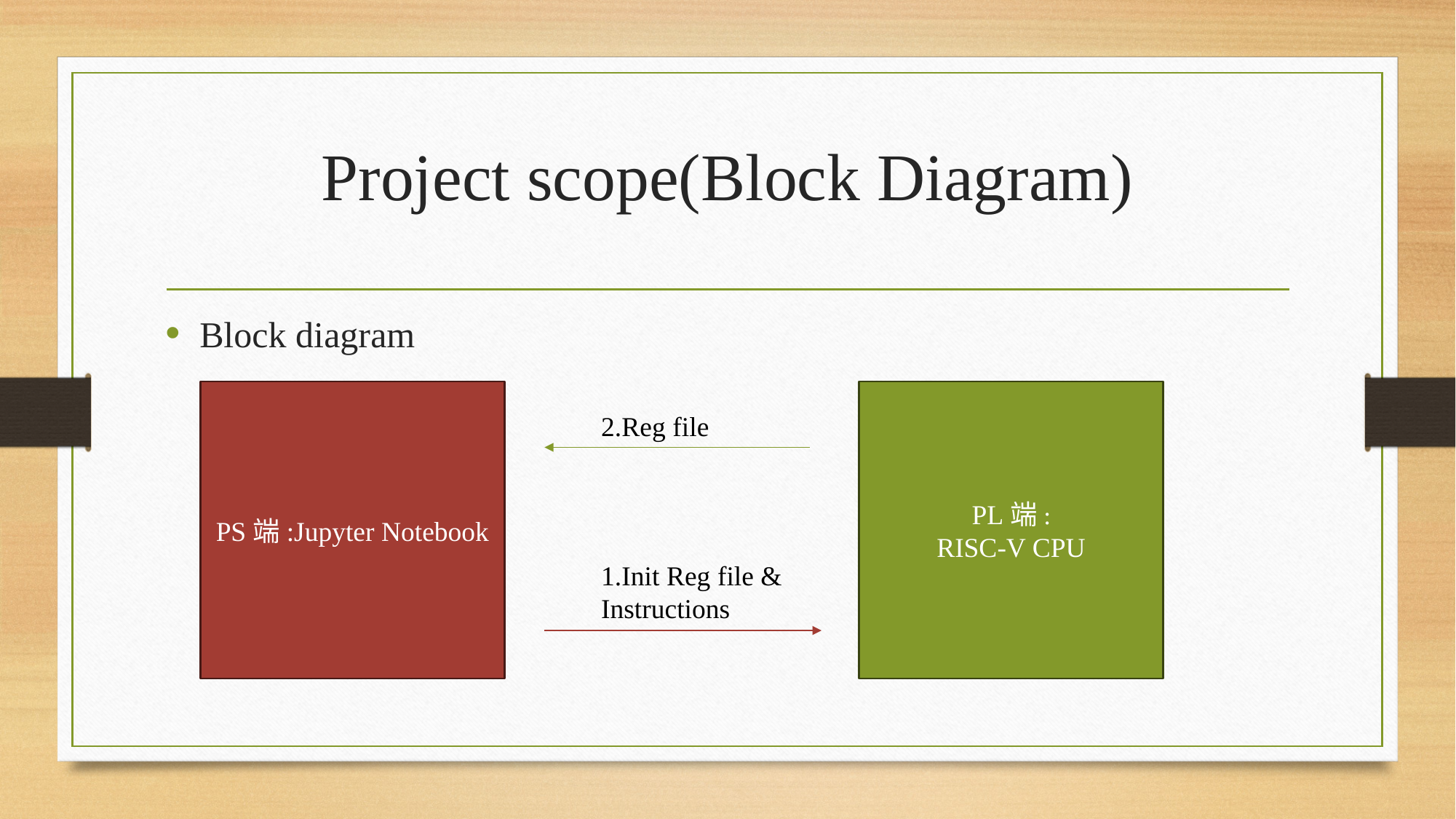

# Project scope(Block Diagram)
Block diagram
PL端:
RISC-V CPU
PS端:Jupyter Notebook
2.Reg file
1.Init Reg file & Instructions